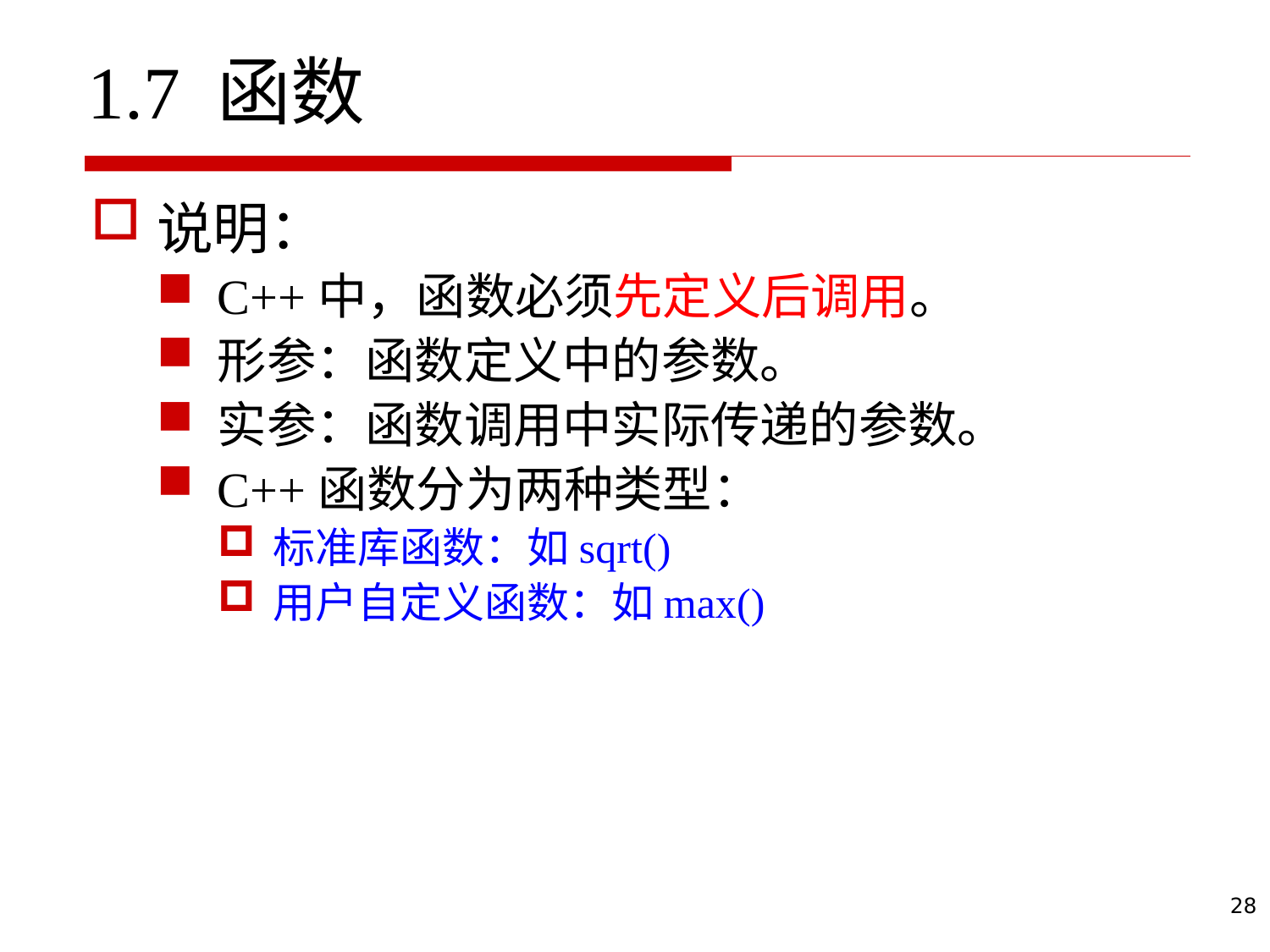

# 1.7 函数
说明：
C++中，函数必须先定义后调用。
形参：函数定义中的参数。
实参：函数调用中实际传递的参数。
C++函数分为两种类型：
标准库函数：如sqrt()
用户自定义函数：如max()
28